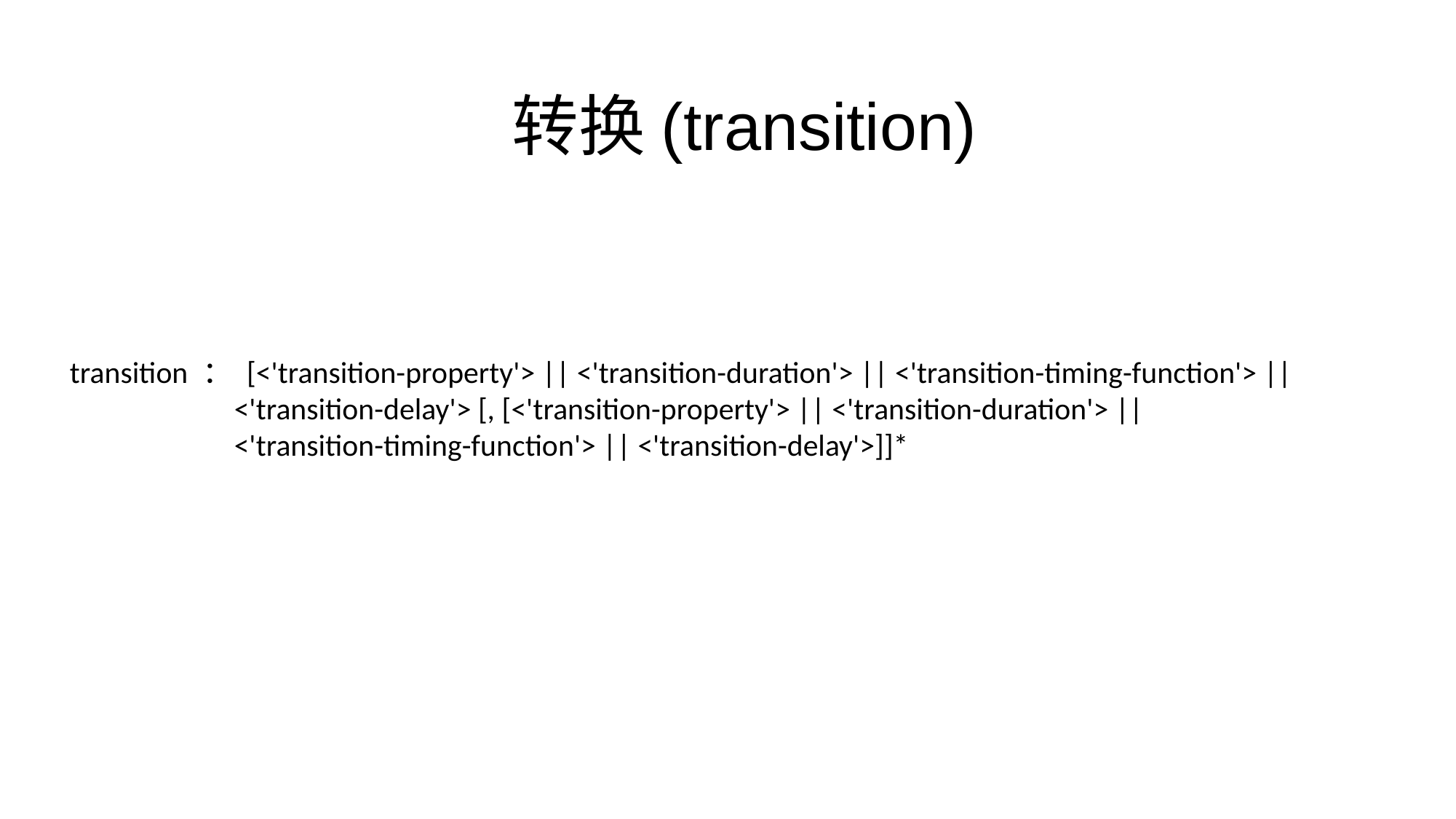

转换(transition)
transition ： [<'transition-property'> || <'transition-duration'> || <'transition-timing-function'> ||
 	        <'transition-delay'> [, [<'transition-property'> || <'transition-duration'> ||
	        <'transition-timing-function'> || <'transition-delay'>]]*